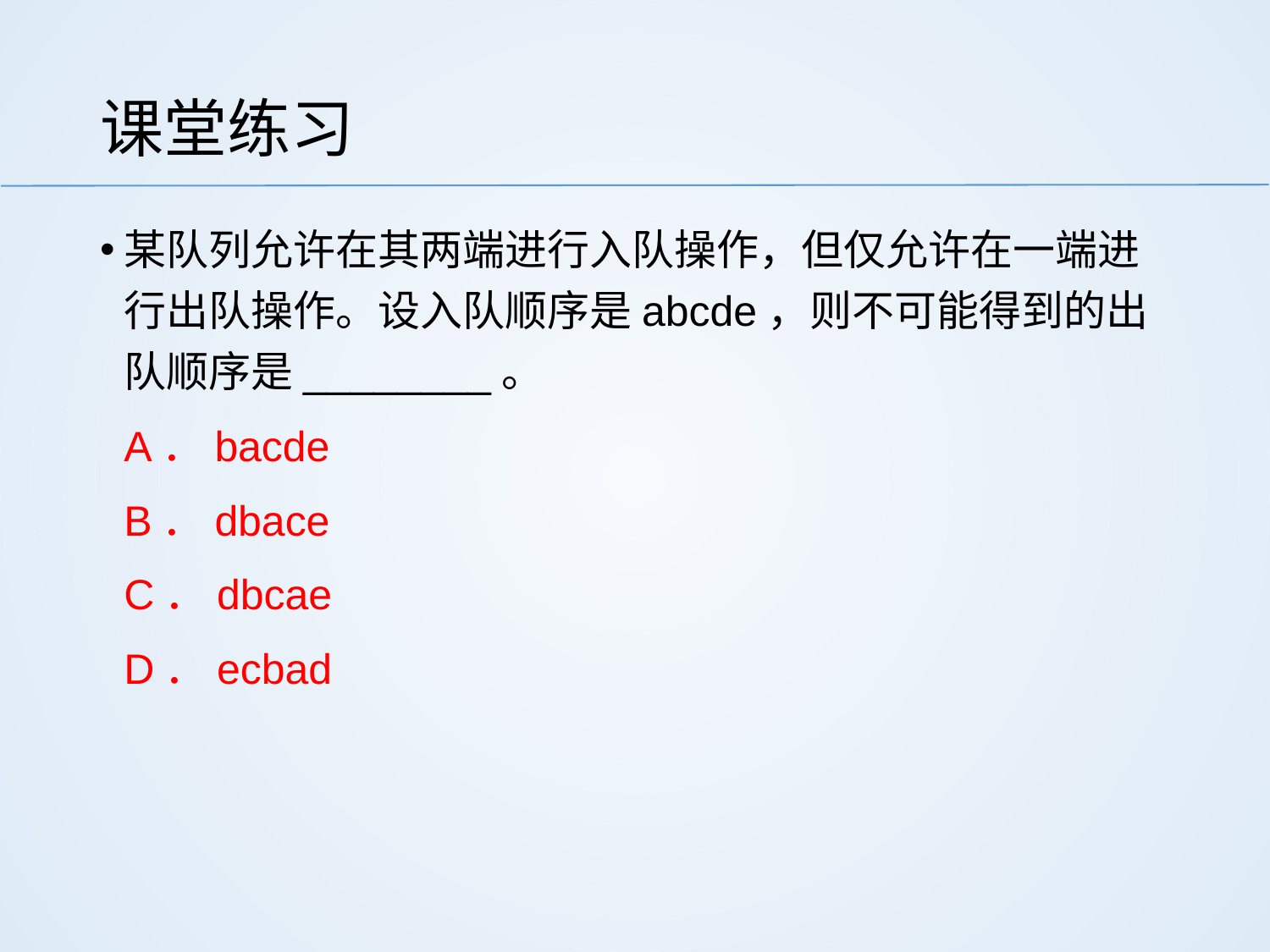

# 课堂练习
某队列允许在其两端进行入队操作，但仅允许在一端进行出队操作。设入队顺序是abcde，则不可能得到的出队顺序是________。
	A．bacde
	B．dbace
	C．dbcae
	D．ecbad
33